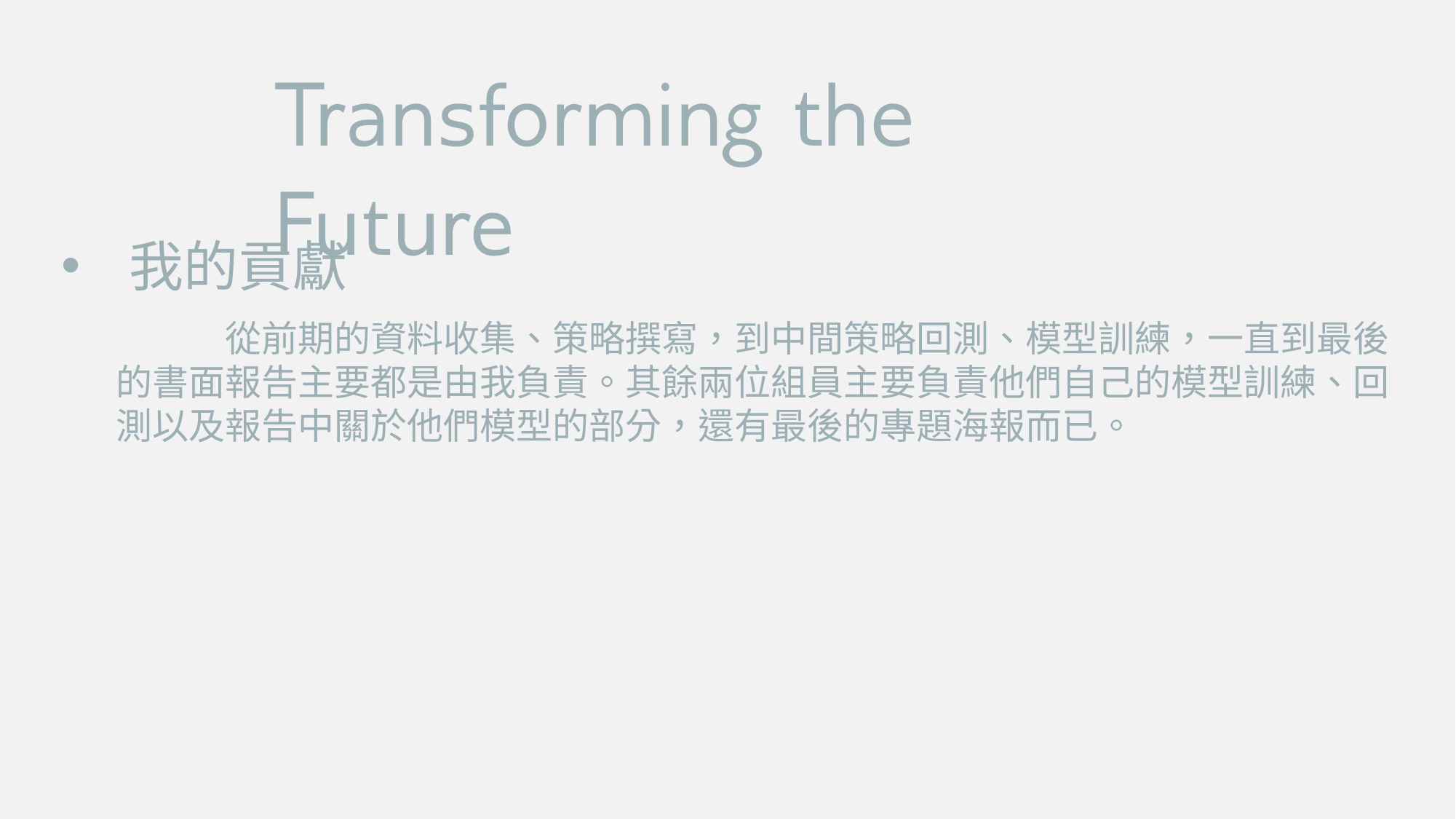

Transforming the Future
我的貢獻
	從前期的資料收集、策略撰寫，到中間策略回測、模型訓練，一直到最後的書面報告主要都是由我負責。其餘兩位組員主要負責他們自己的模型訓練、回測以及報告中關於他們模型的部分，還有最後的專題海報而已。